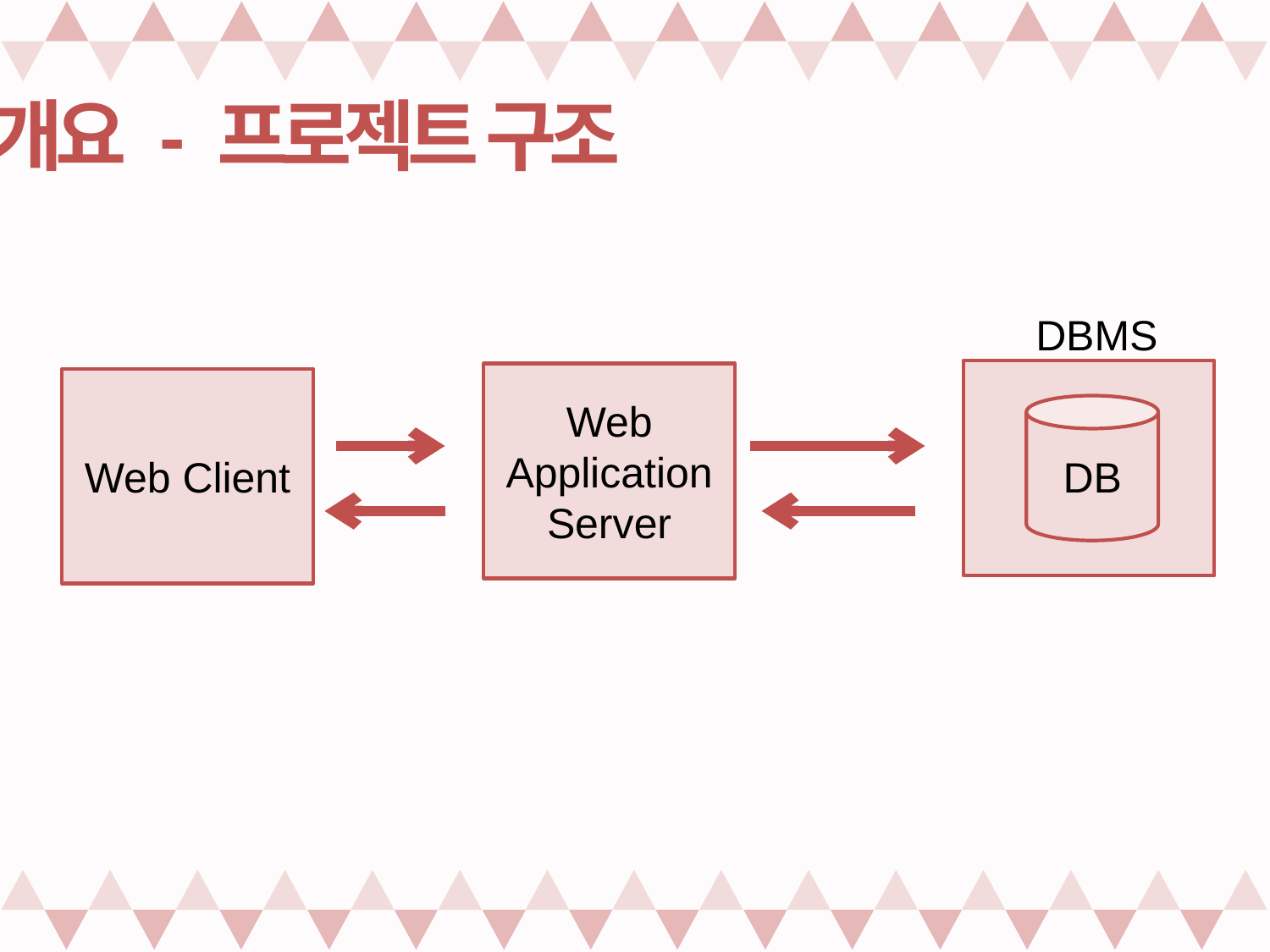

개요 - 프로젝트 구조
DBMS

Web Application Server
Web Client
DB